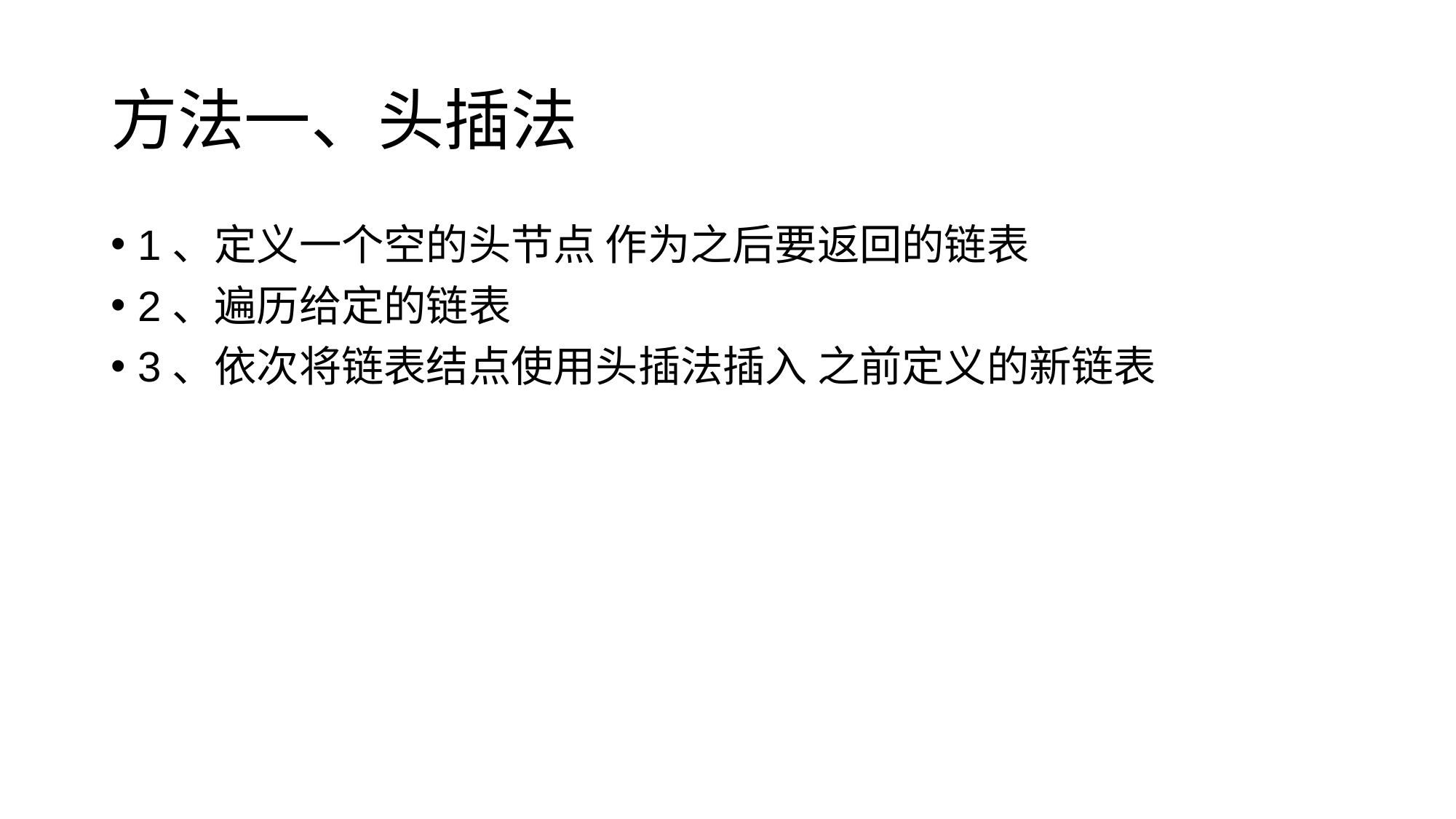

# 方法一、头插法
1、定义一个空的头节点 作为之后要返回的链表
2、遍历给定的链表
3、依次将链表结点使用头插法插入 之前定义的新链表